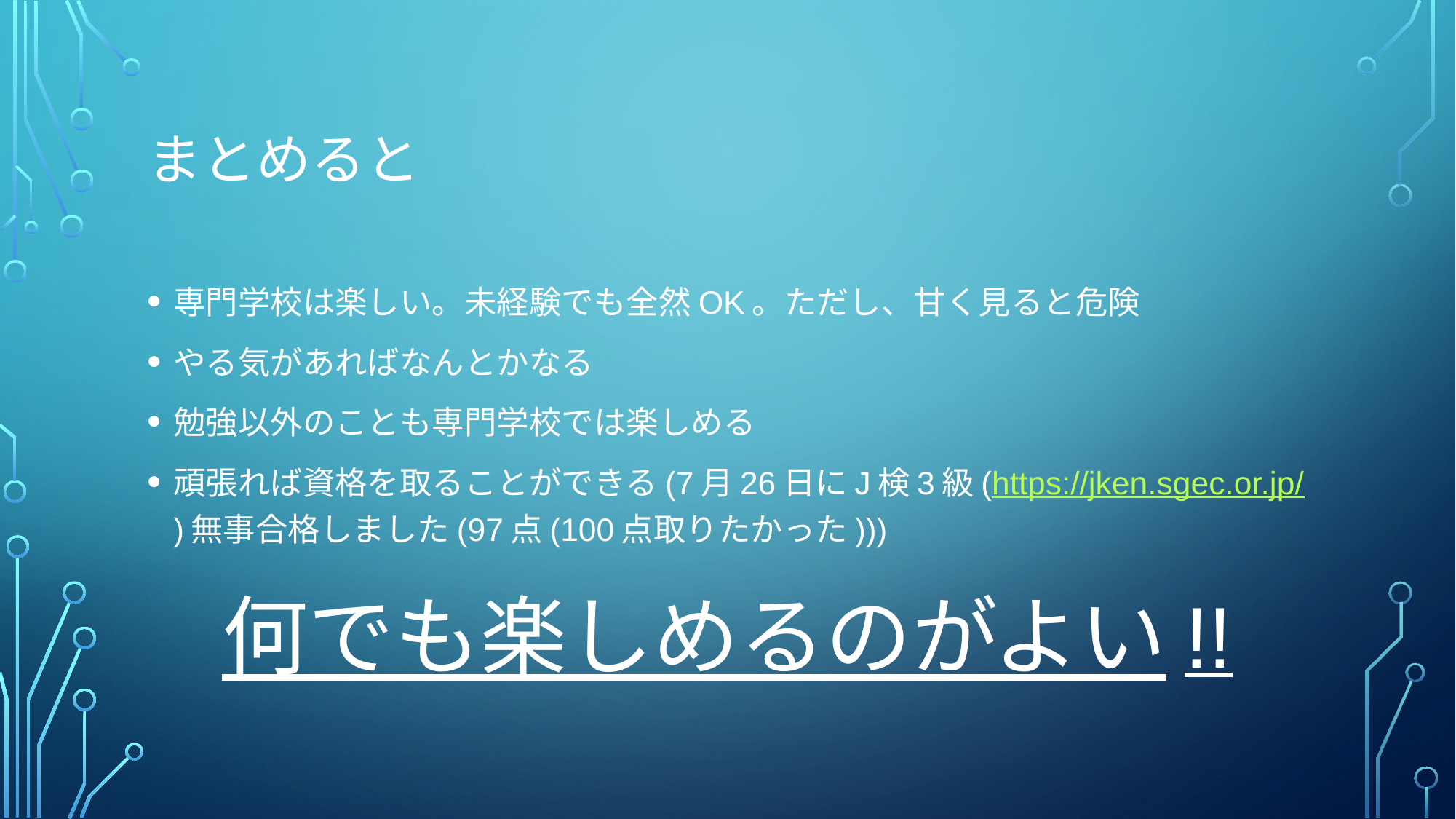

# まとめると
専門学校は楽しい。未経験でも全然OK。ただし、甘く見ると危険
やる気があればなんとかなる
勉強以外のことも専門学校では楽しめる
頑張れば資格を取ることができる(7月26日にJ検3級(https://jken.sgec.or.jp/)無事合格しました(97点(100点取りたかった)))
何でも楽しめるのがよい!!